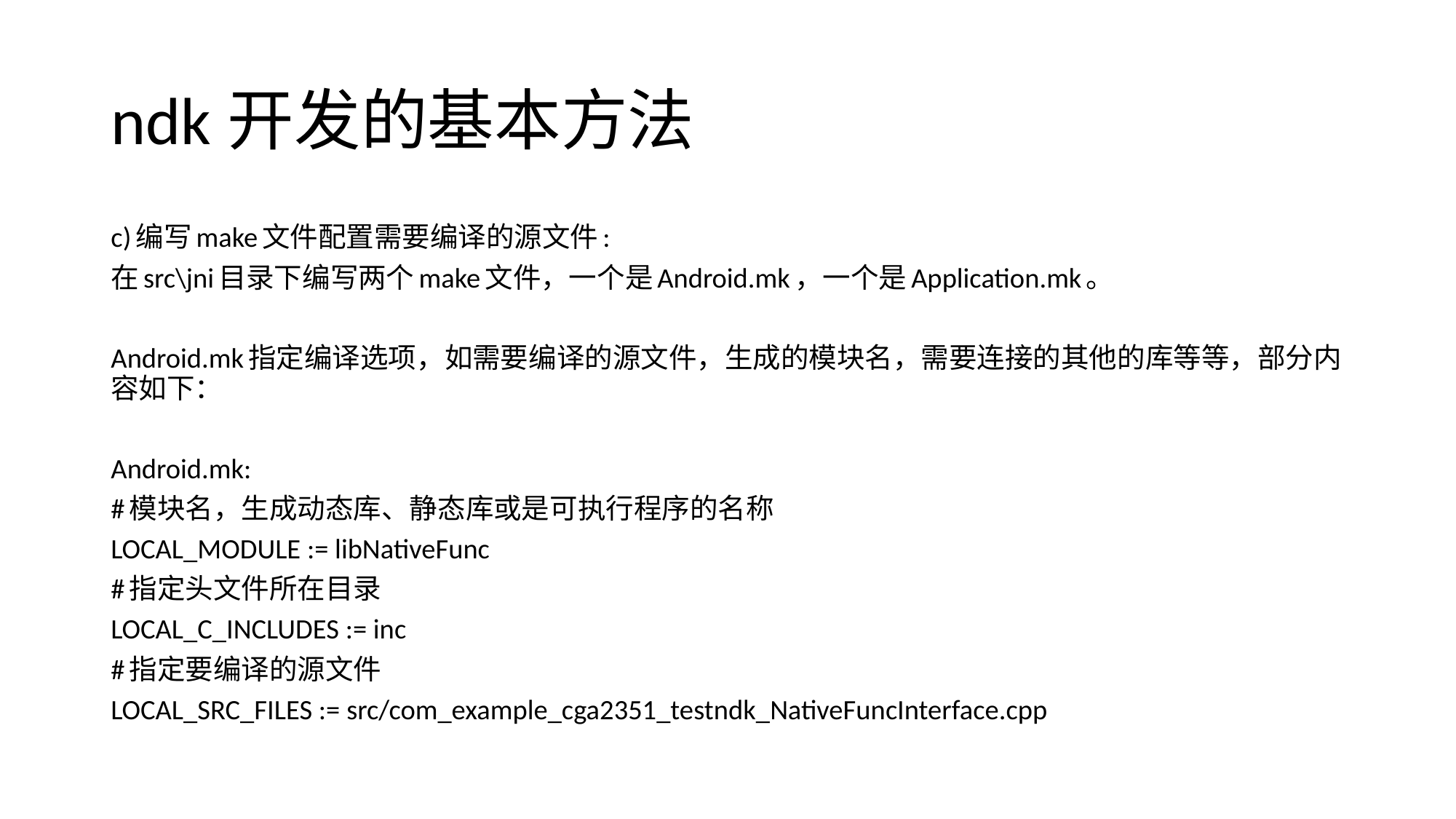

# ndk开发的基本方法
c)编写make文件配置需要编译的源文件:
在src\jni目录下编写两个make文件，一个是Android.mk，一个是Application.mk。

Android.mk指定编译选项，如需要编译的源文件，生成的模块名，需要连接的其他的库等等，部分内容如下：

Android.mk:
#模块名，生成动态库、静态库或是可执行程序的名称
LOCAL_MODULE := libNativeFunc
#指定头文件所在目录
LOCAL_C_INCLUDES := inc
#指定要编译的源文件
LOCAL_SRC_FILES := src/com_example_cga2351_testndk_NativeFuncInterface.cpp